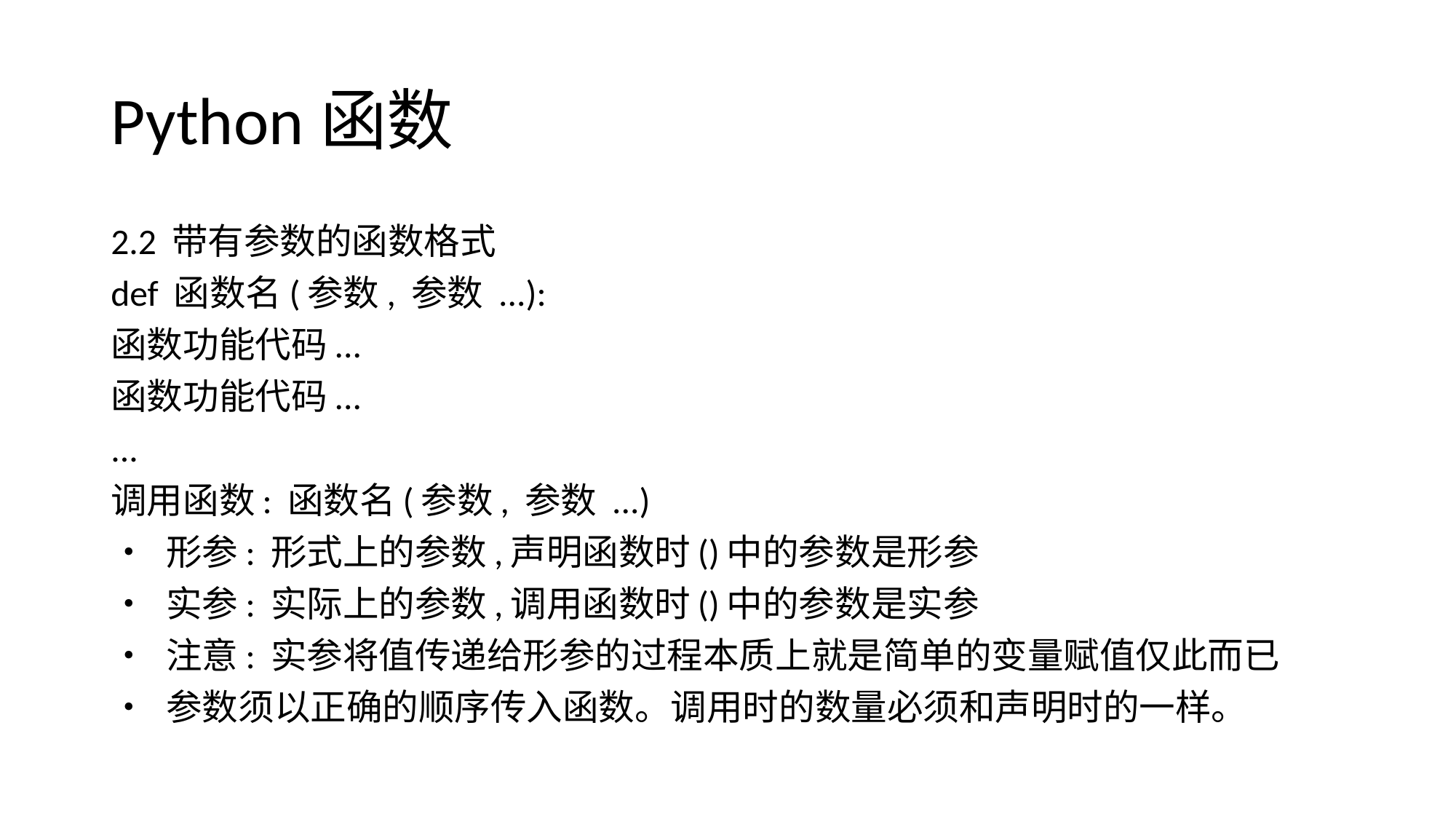

# Python函数
2.2 带有参数的函数格式
def 函数名(参数, 参数 ...):
函数功能代码...
函数功能代码...
...
调用函数: 函数名(参数, 参数 ...)
•  形参: 形式上的参数,声明函数时()中的参数是形参
•  实参: 实际上的参数,调用函数时()中的参数是实参
•  注意: 实参将值传递给形参的过程本质上就是简单的变量赋值仅此而已
•  参数须以正确的顺序传入函数。调用时的数量必须和声明时的一样。